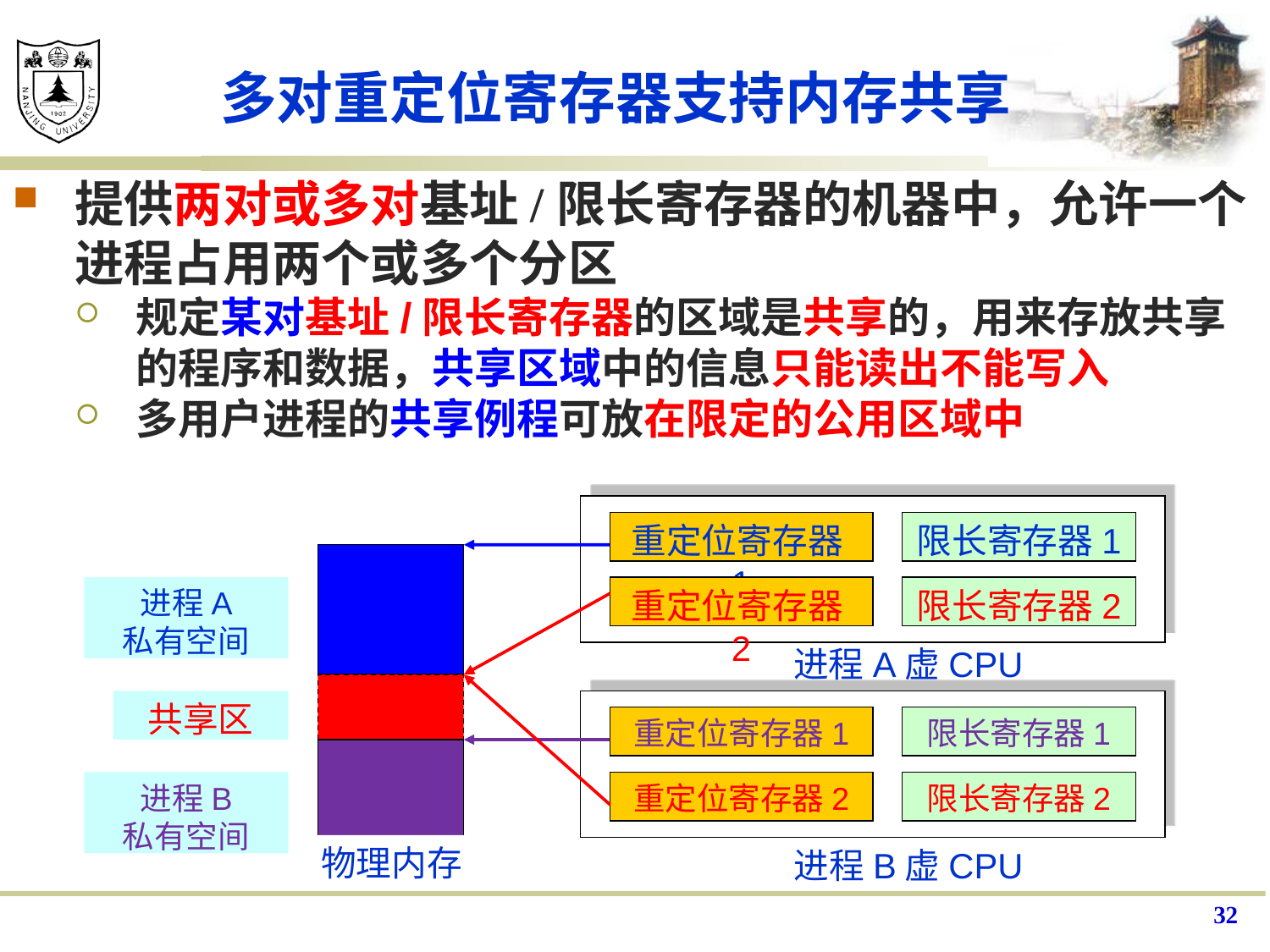

# 多对重定位寄存器支持内存共享
提供两对或多对基址/限长寄存器的机器中，允许一个进程占用两个或多个分区
规定某对基址/限长寄存器的区域是共享的，用来存放共享的程序和数据，共享区域中的信息只能读出不能写入
多用户进程的共享例程可放在限定的公用区域中

重定位寄存器1
限长寄存器1
重定位寄存器2
限长寄存器2

进程A
私有空间

进程A虚CPU

共享区

重定位寄存器1
限长寄存器1
重定位寄存器2
限长寄存器2

进程B
私有空间
物理内存
进程B虚CPU
32